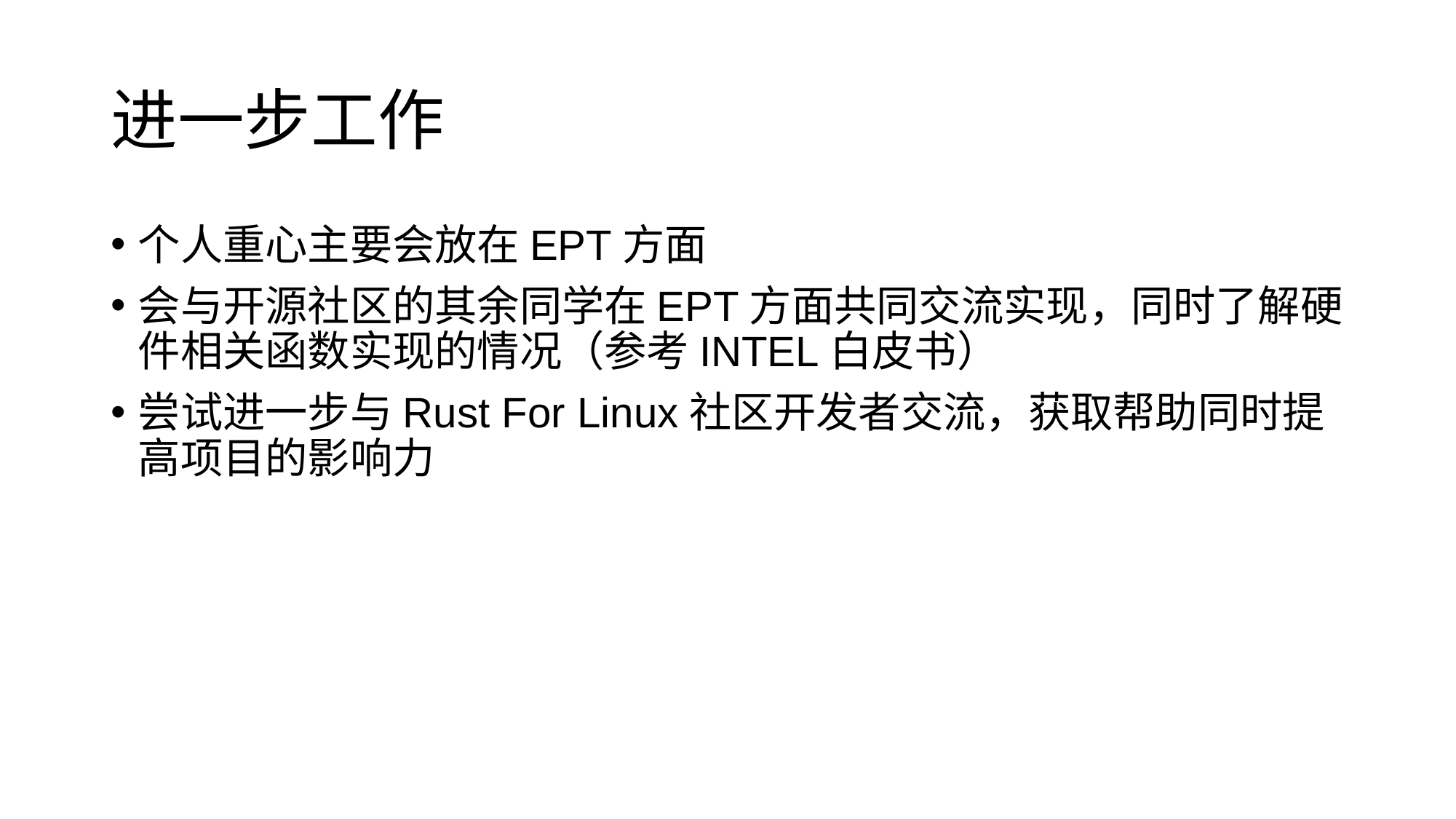

# 进一步工作
个人重心主要会放在EPT方面
会与开源社区的其余同学在EPT方面共同交流实现，同时了解硬件相关函数实现的情况（参考INTEL白皮书）
尝试进一步与Rust For Linux社区开发者交流，获取帮助同时提高项目的影响力